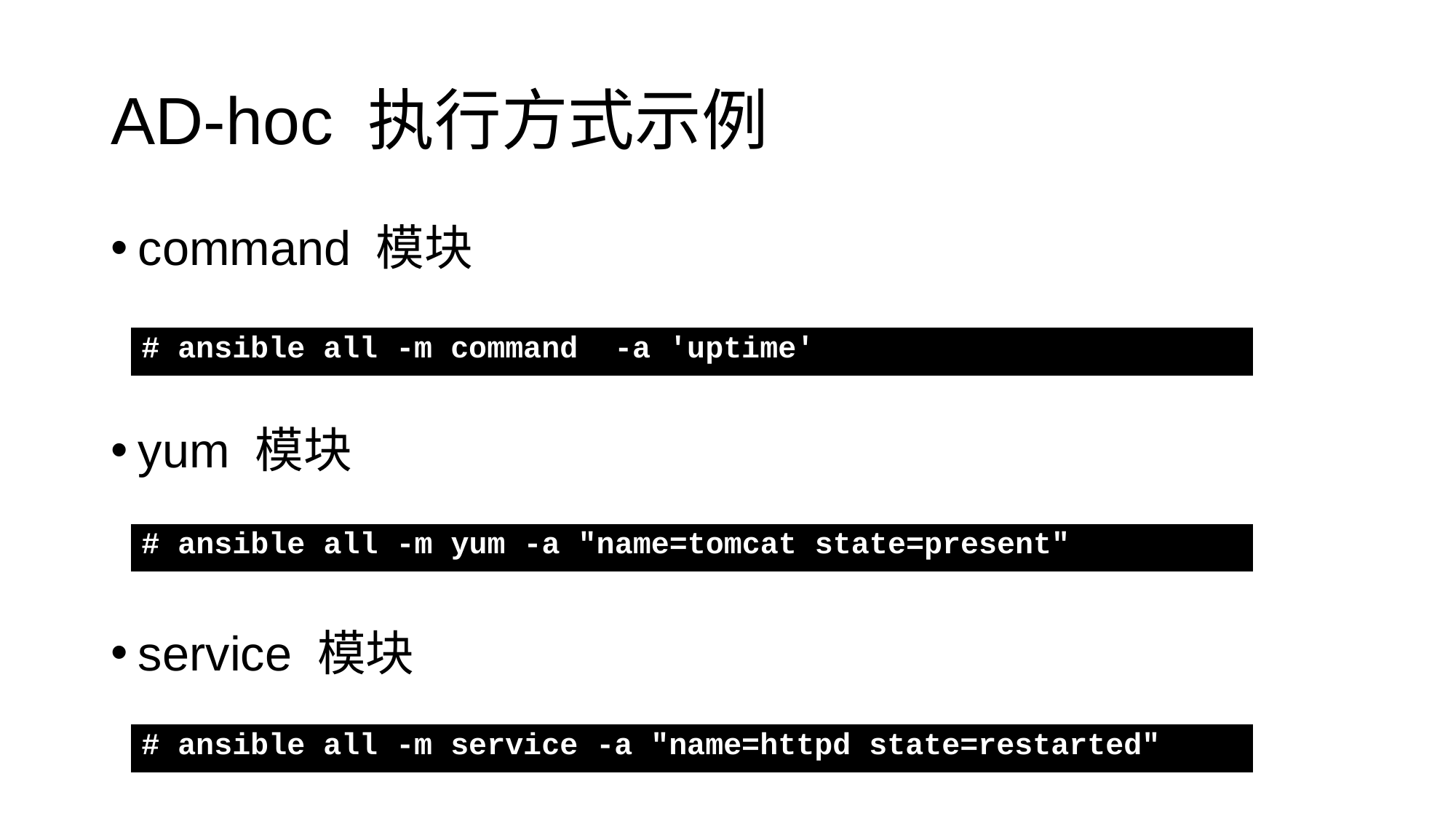

# AD-hoc 执行方式示例
command 模块

yum 模块

service 模块

| # ansible all -m command -a 'uptime' |
| --- |
| # ansible all -m yum -a "name=tomcat state=present" |
| --- |
| # ansible all -m service -a "name=httpd state=restarted" |
| --- |